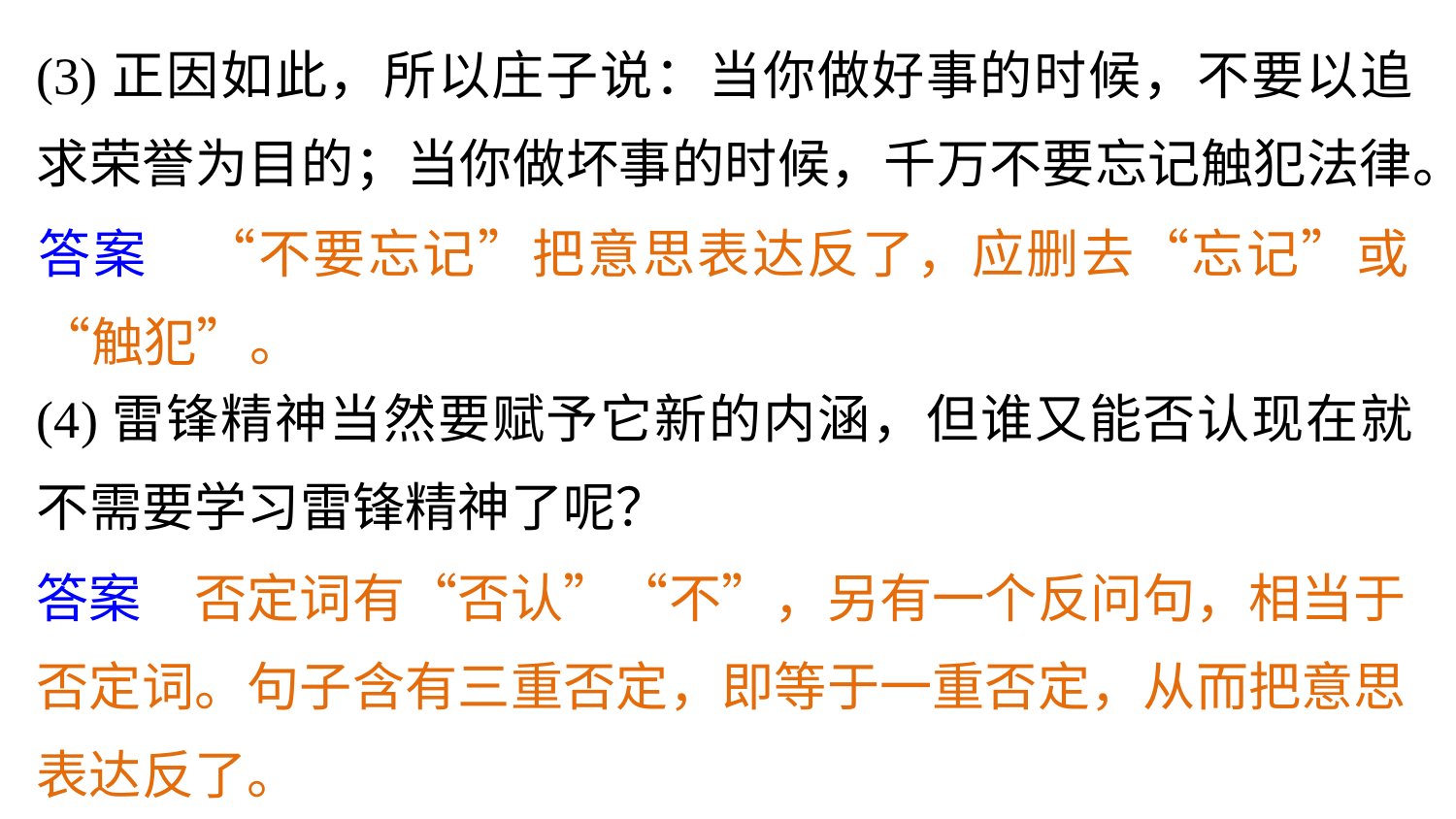

(3)正因如此，所以庄子说：当你做好事的时候，不要以追求荣誉为目的；当你做坏事的时候，千万不要忘记触犯法律。
答案　“不要忘记”把意思表达反了，应删去“忘记”或“触犯”。
(4)雷锋精神当然要赋予它新的内涵，但谁又能否认现在就不需要学习雷锋精神了呢？
答案　否定词有“否认”“不”，另有一个反问句，相当于否定词。句子含有三重否定，即等于一重否定，从而把意思表达反了。